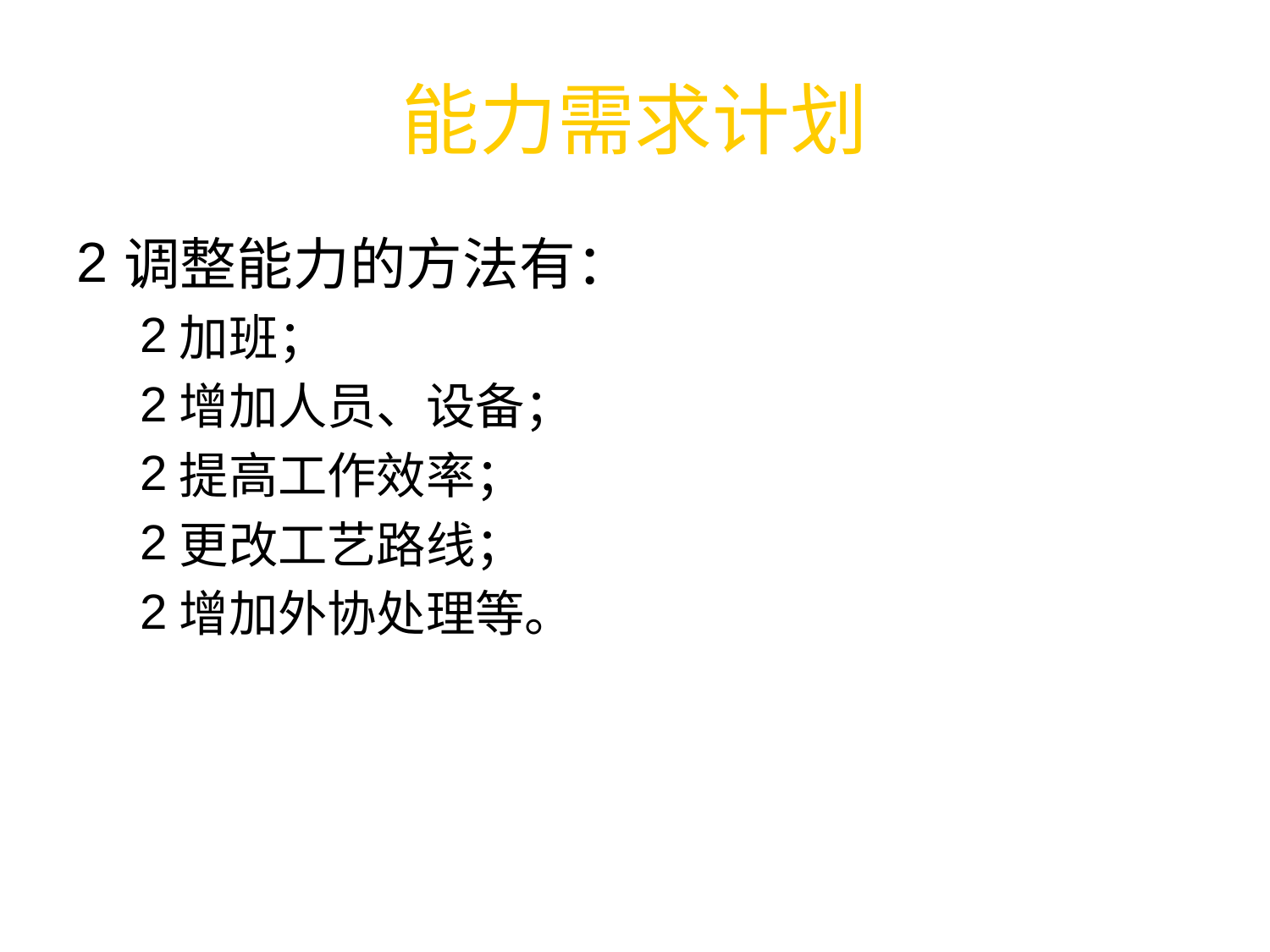

# 能力需求计划
调整能力的方法有：
加班；
增加人员、设备；
提高工作效率；
更改工艺路线；
增加外协处理等。